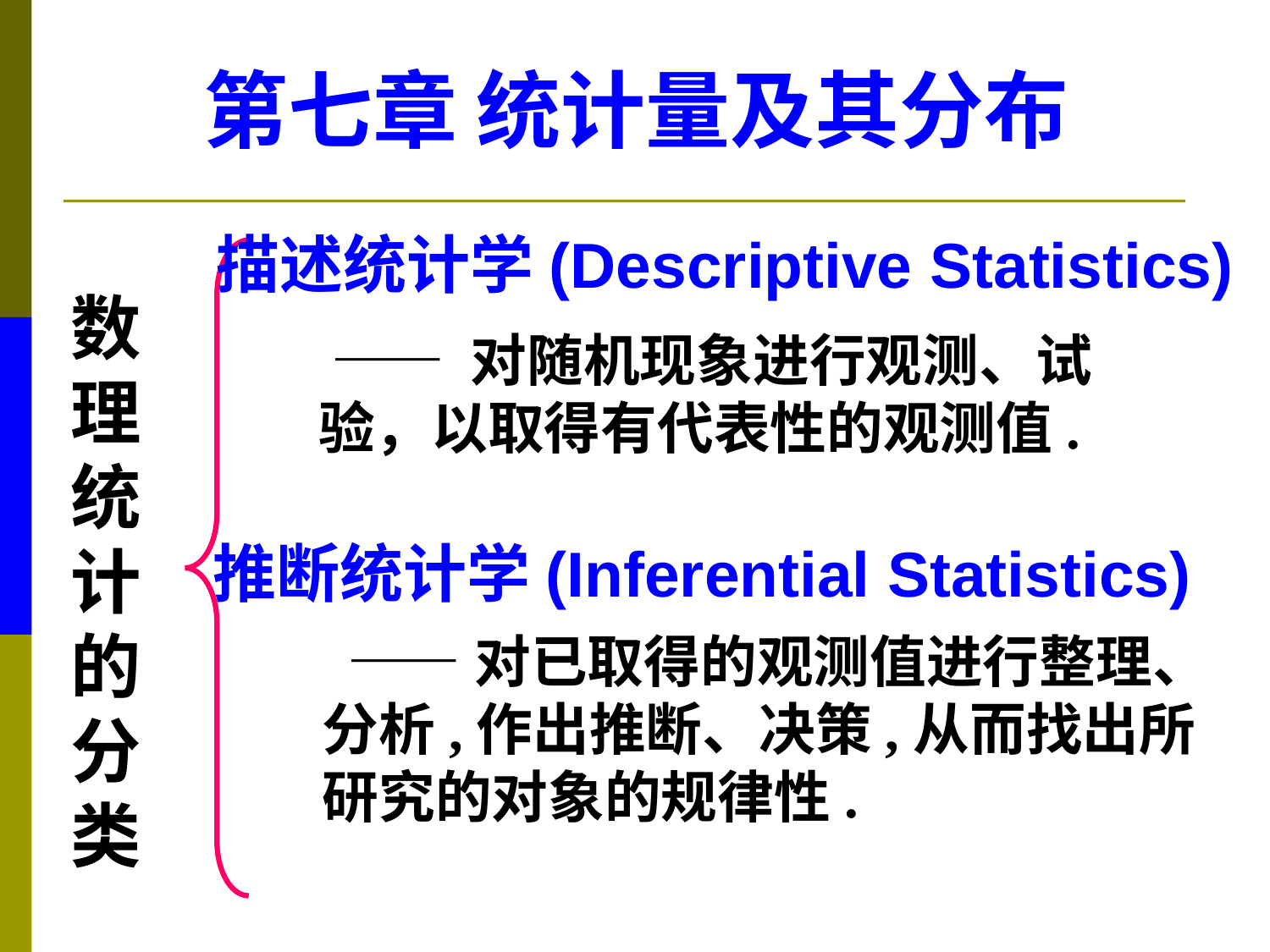

第七章 统计量及其分布
描述统计学(Descriptive Statistics)

数
理
统
计
的
分
类
 —— 对随机现象进行观测、试验，以取得有代表性的观测值.
推断统计学(Inferential Statistics)
  ——对已取得的观测值进行整理、分析,作出推断、决策,从而找出所研究的对象的规律性.